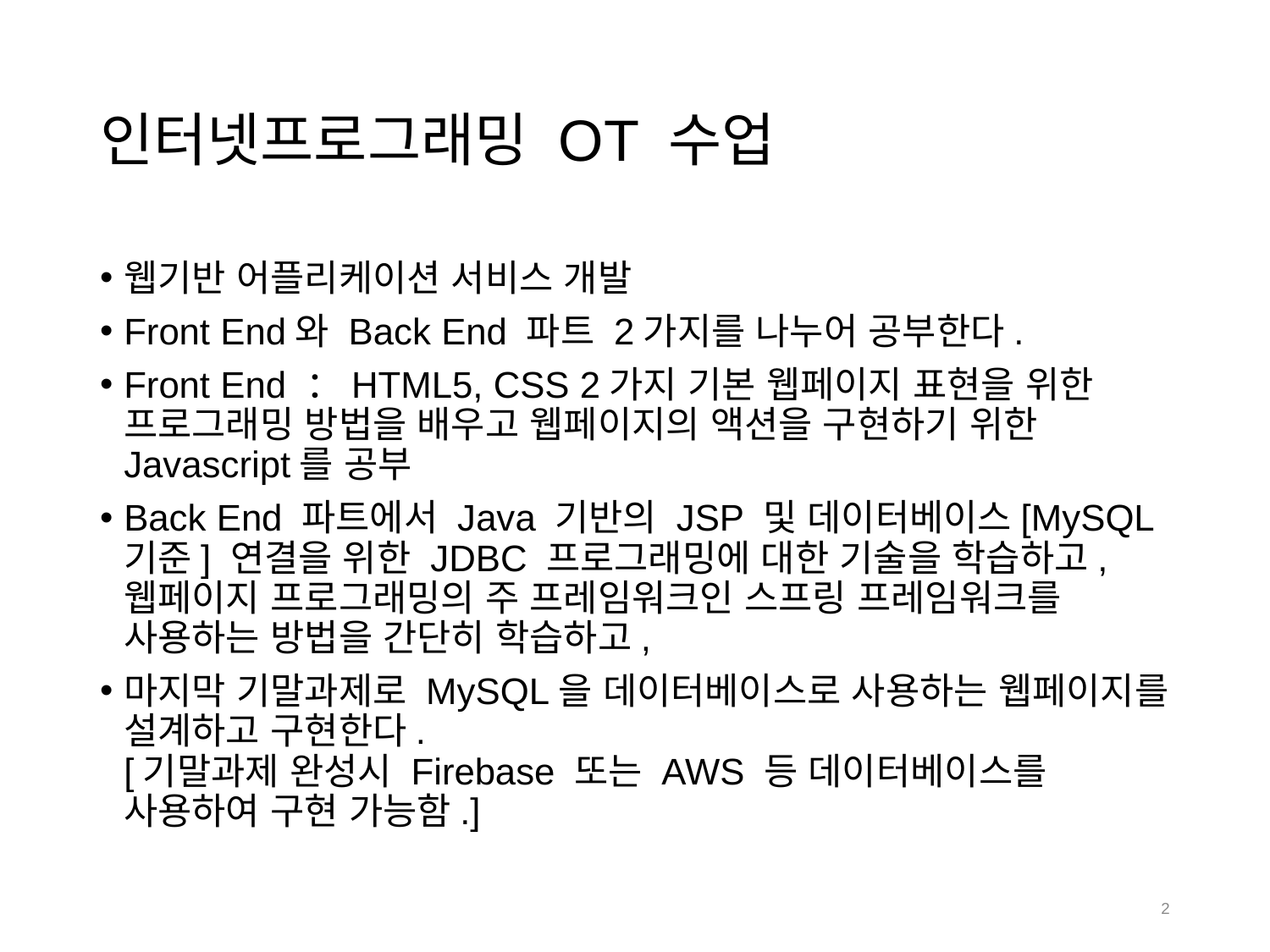

# 인터넷프로그래밍 OT 수업
웹기반 어플리케이션 서비스 개발
Front End와 Back End 파트 2가지를 나누어 공부한다.
Front End ：HTML5, CSS 2가지 기본 웹페이지 표현을 위한 프로그래밍 방법을 배우고 웹페이지의 액션을 구현하기 위한 Javascript를 공부
Back End 파트에서 Java 기반의 JSP 및 데이터베이스[MySQL 기준] 연결을 위한 JDBC 프로그래밍에 대한 기술을 학습하고, 웹페이지 프로그래밍의 주 프레임워크인 스프링 프레임워크를 사용하는 방법을 간단히 학습하고,
마지막 기말과제로 MySQL을 데이터베이스로 사용하는 웹페이지를 설계하고 구현한다.
[기말과제 완성시 Firebase 또는 AWS 등 데이터베이스를 사용하여 구현 가능함.]
2